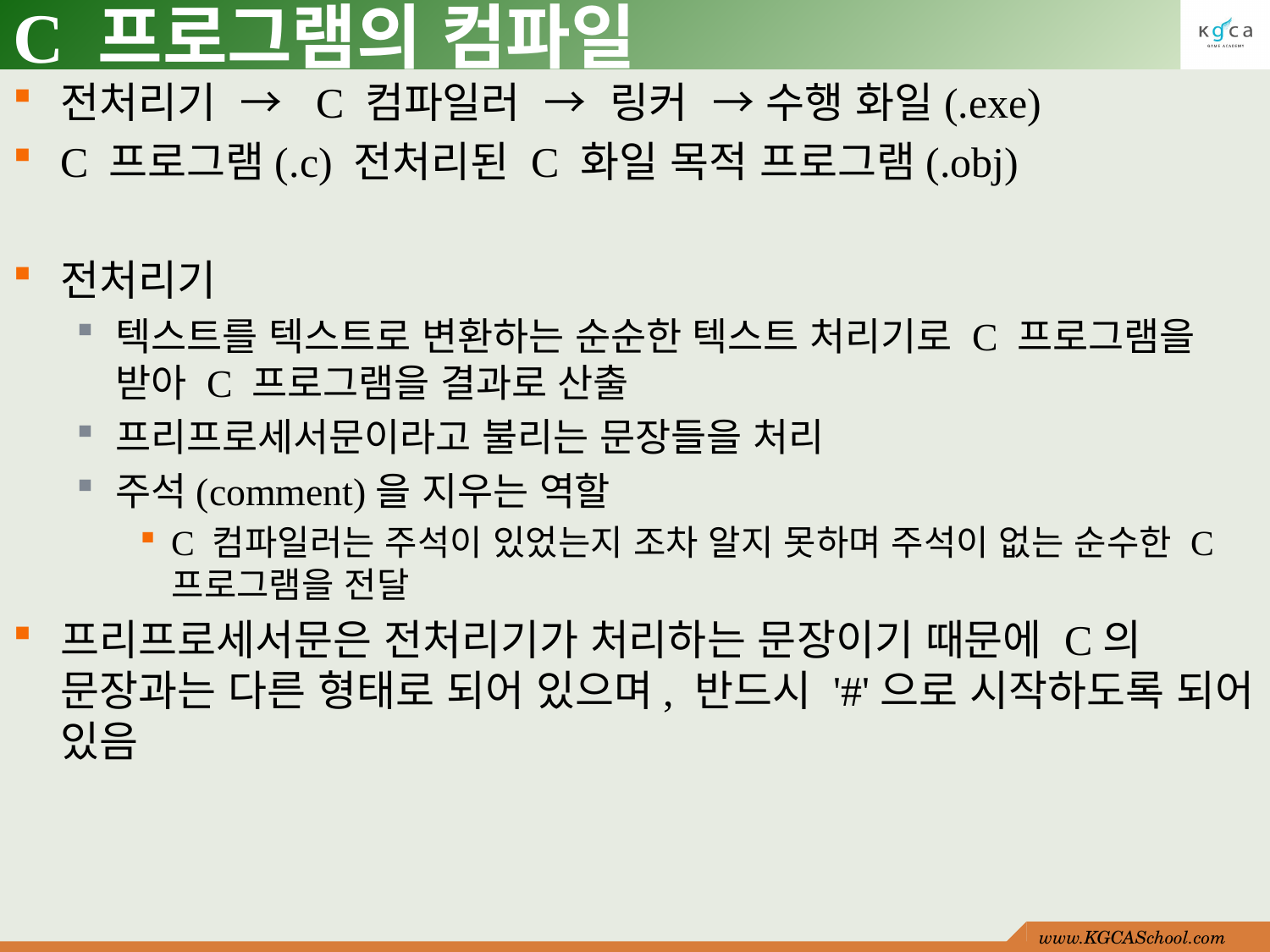

# C 프로그램의 컴파일
전처리기  →  C 컴파일러  →  링커  → 수행 화일(.exe)
C 프로그램(.c) 전처리된 C 화일 목적 프로그램(.obj)

전처리기
텍스트를 텍스트로 변환하는 순순한 텍스트 처리기로 C 프로그램을 받아 C 프로그램을 결과로 산출
프리프로세서문이라고 불리는 문장들을 처리
주석(comment)을 지우는 역할
C 컴파일러는 주석이 있었는지 조차 알지 못하며 주석이 없는 순수한 C 프로그램을 전달
프리프로세서문은 전처리기가 처리하는 문장이기 때문에 C의 문장과는 다른 형태로 되어 있으며, 반드시 '#'으로 시작하도록 되어 있음